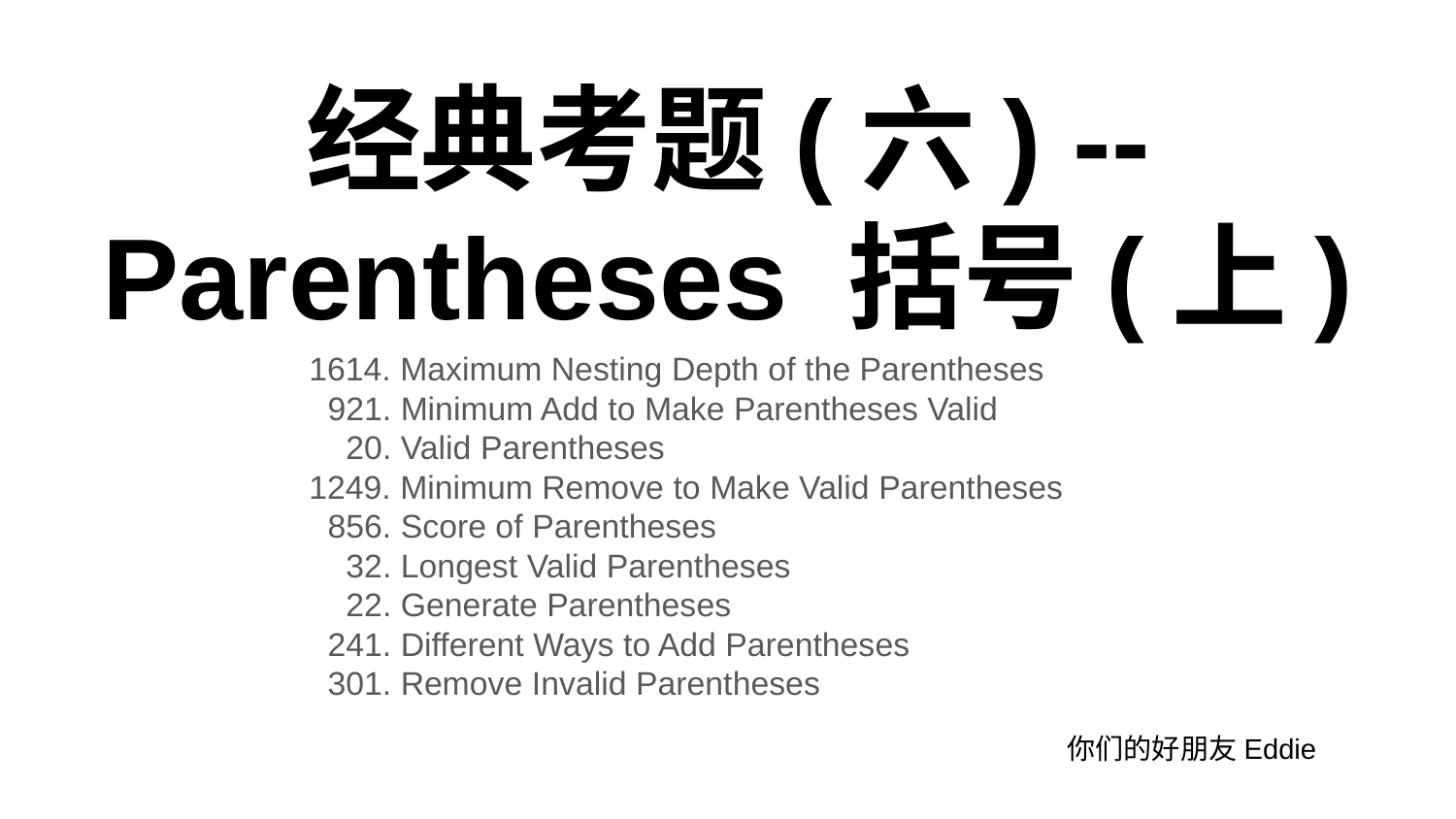

# 经典考题(六) --
Parentheses 括号(上)
1614. Maximum Nesting Depth of the Parentheses
  921. Minimum Add to Make Parentheses Valid
    20. Valid Parentheses
1249. Minimum Remove to Make Valid Parentheses
  856. Score of Parentheses
    32. Longest Valid Parentheses
    22. Generate Parentheses
  241. Different Ways to Add Parentheses
  301. Remove Invalid Parentheses
你们的好朋友Eddie